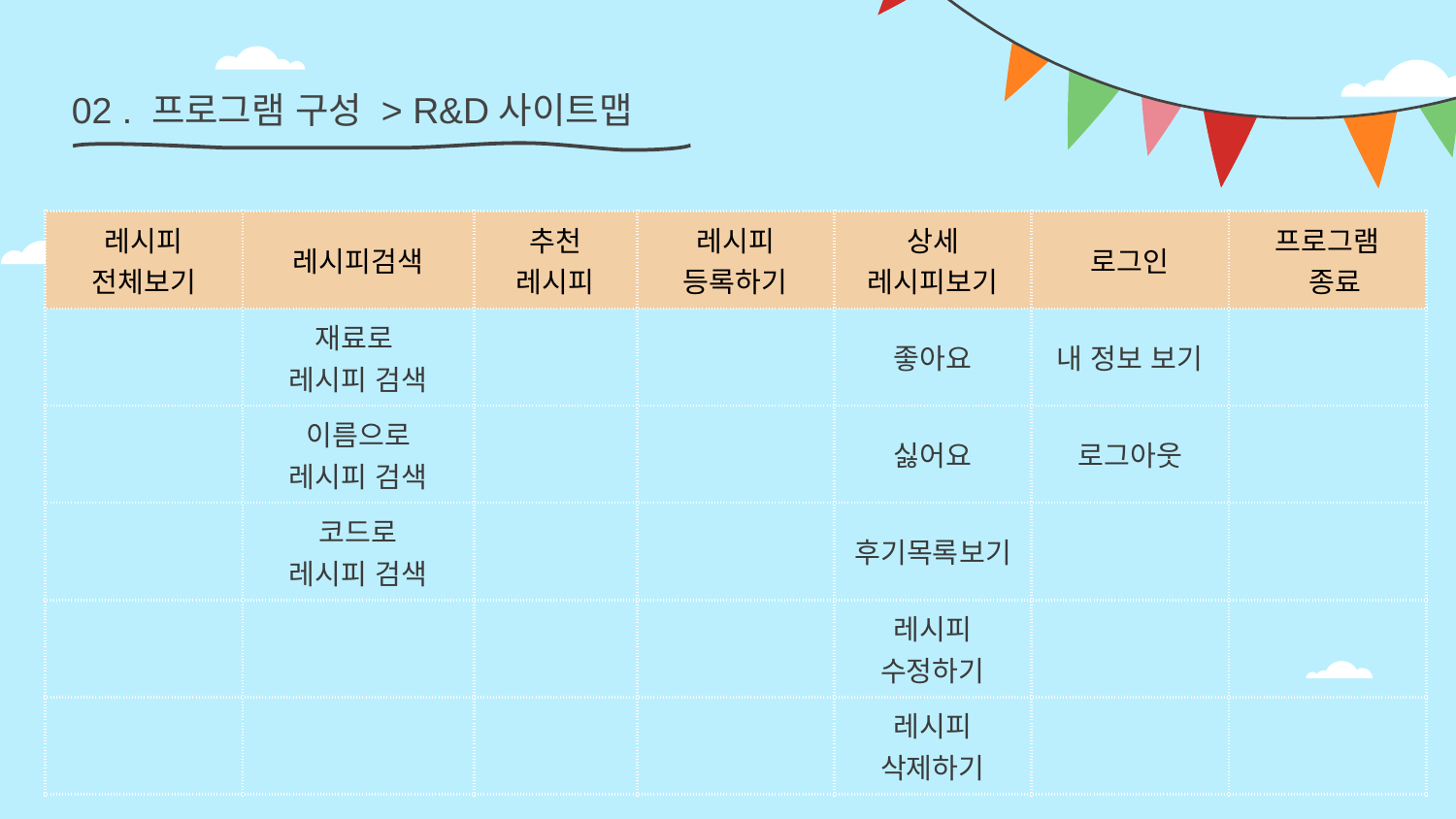

02 . 프로그램 구성 > R&D사이트맵
| 레시피 전체보기 | 레시피검색 | 추천 레시피 | 레시피 등록하기 | 상세 레시피보기 | 로그인 | 프로그램 종료 |
| --- | --- | --- | --- | --- | --- | --- |
|  | 재료로 레시피 검색 |  |  | 좋아요 | 내 정보 보기 |  |
|  | 이름으로 레시피 검색 |  |  | 싫어요 | 로그아웃 |  |
|  | 코드로 레시피 검색 |  |  | 후기목록보기 |  |  |
|  |  |  |  | 레시피 수정하기 |  |  |
|  |  |  |  | 레시피 삭제하기 |  |  |